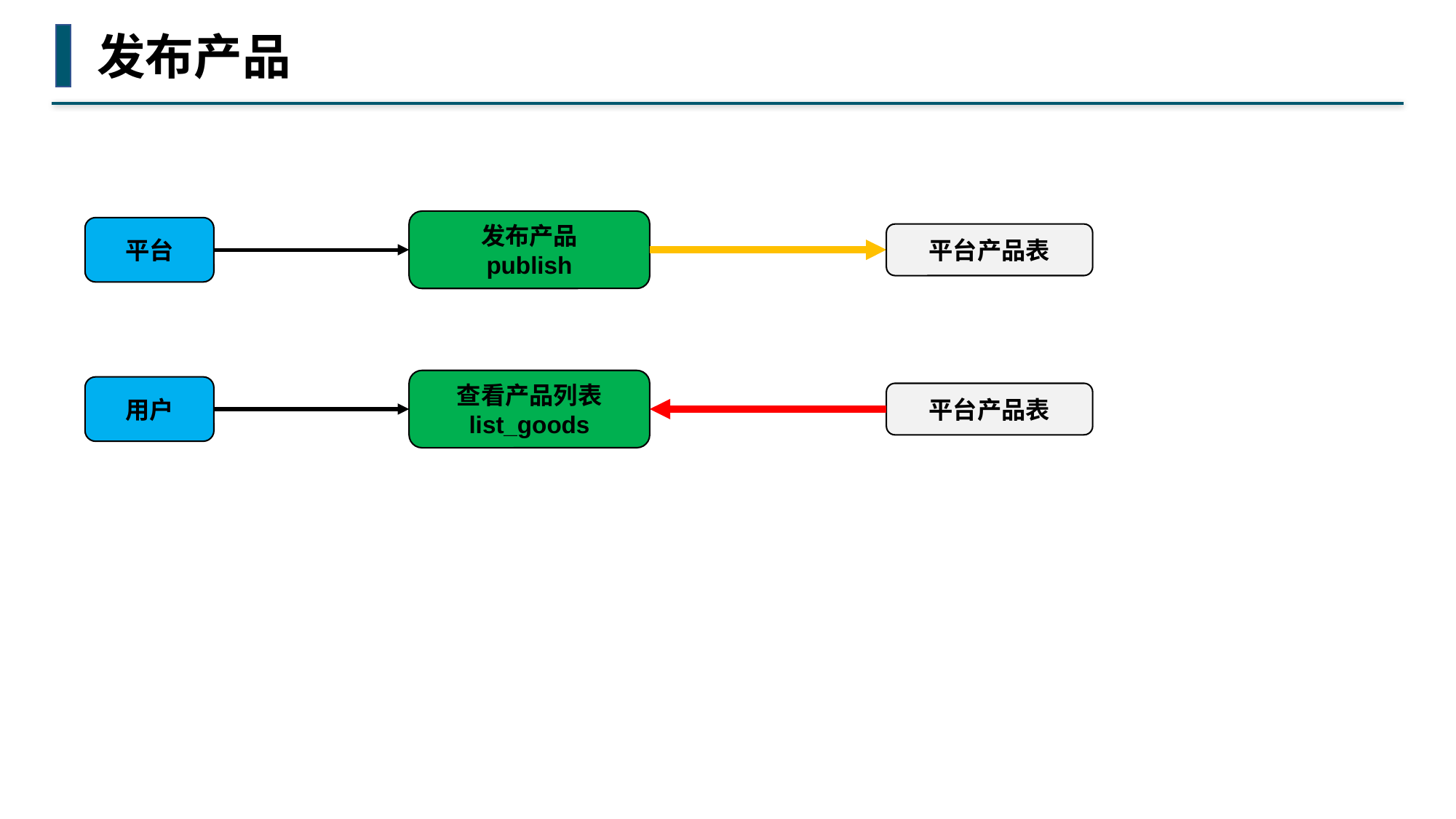

发布产品

发布产品
publish
平台
平台产品表
查看产品列表
list_goods
用户
平台产品表